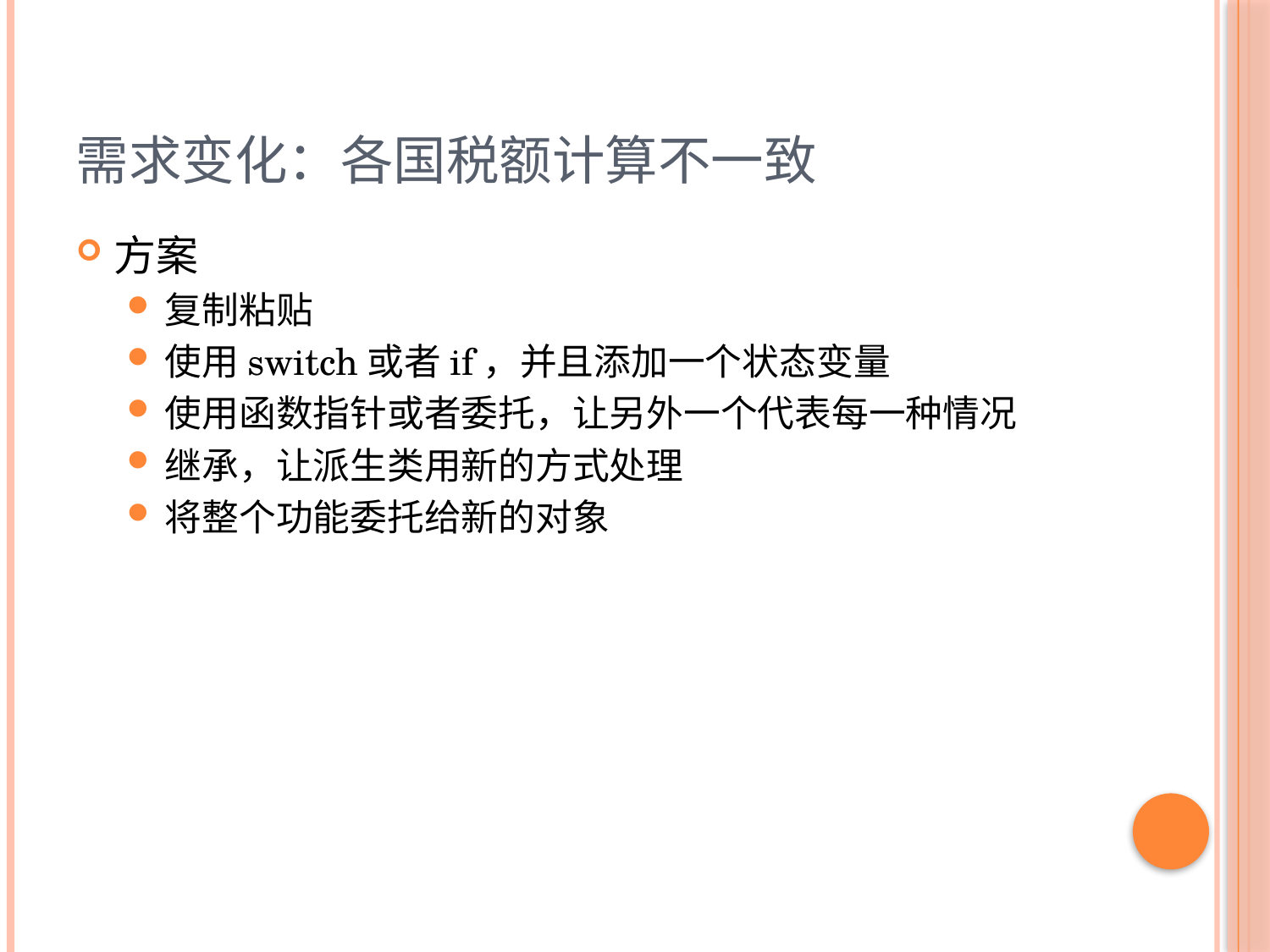

# 需求变化：各国税额计算不一致
方案
复制粘贴
使用switch或者if，并且添加一个状态变量
使用函数指针或者委托，让另外一个代表每一种情况
继承，让派生类用新的方式处理
将整个功能委托给新的对象